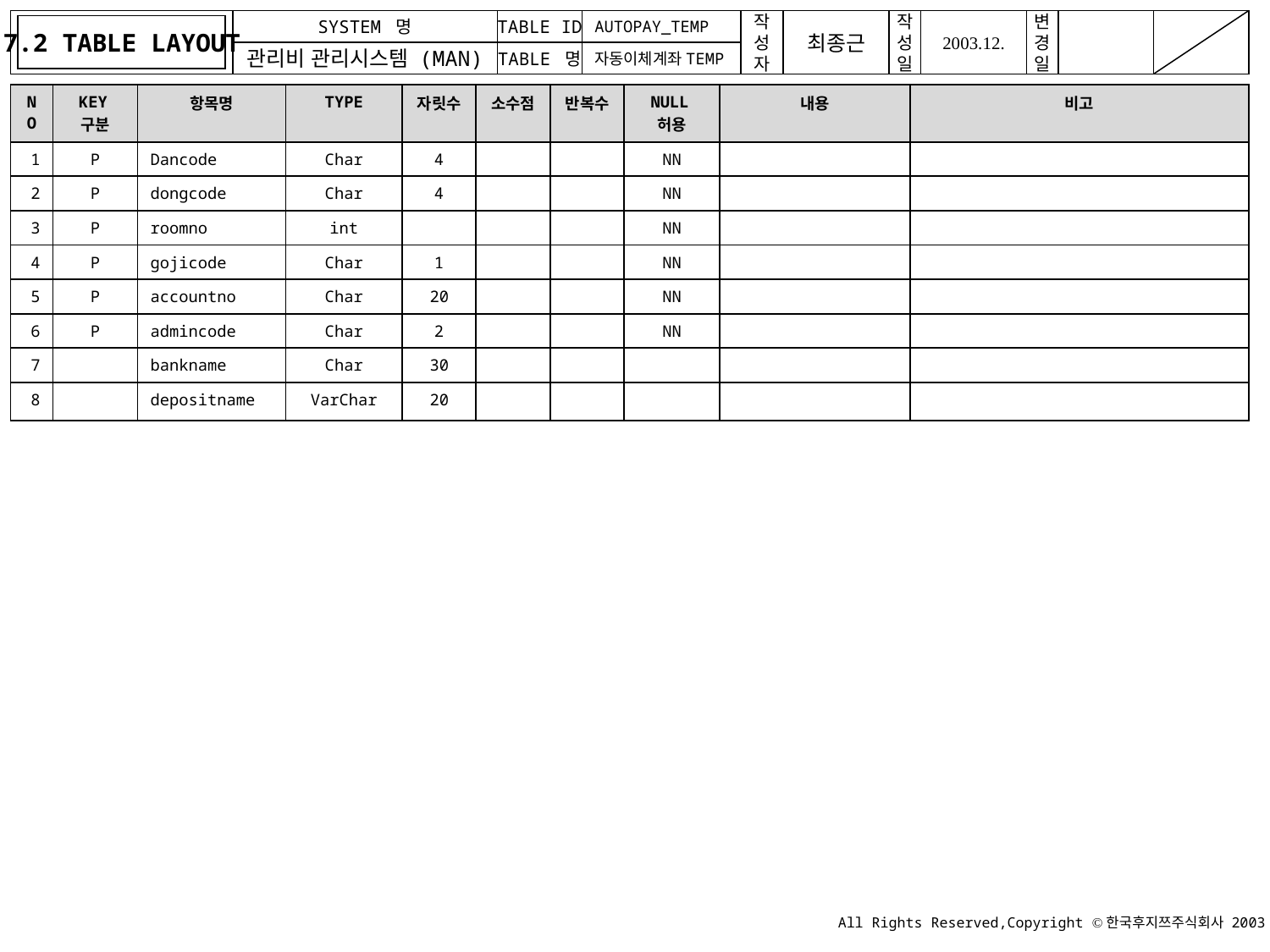

7.2 TABLE LAYOUT
AUTOPAY_TEMP
자동이체계좌TEMP
| NO | KEY구분 | 항목명 | TYPE | 자릿수 | 소수점 | 반복수 | NULL허용 | 내용 | 비고 |
| --- | --- | --- | --- | --- | --- | --- | --- | --- | --- |
| 1 | P | Dancode | Char | 4 |  |  | NN |  |  |
| 2 | P | dongcode | Char | 4 |  |  | NN |  |  |
| 3 | P | roomno | int |  |  |  | NN |  |  |
| 4 | P | gojicode | Char | 1 |  |  | NN |  |  |
| 5 | P | accountno | Char | 20 |  |  | NN |  |  |
| 6 | P | admincode | Char | 2 |  |  | NN |  |  |
| 7 |  | bankname | Char | 30 |  |  |  |  |  |
| 8 |  | depositname | VarChar | 20 |  |  |  |  |  |